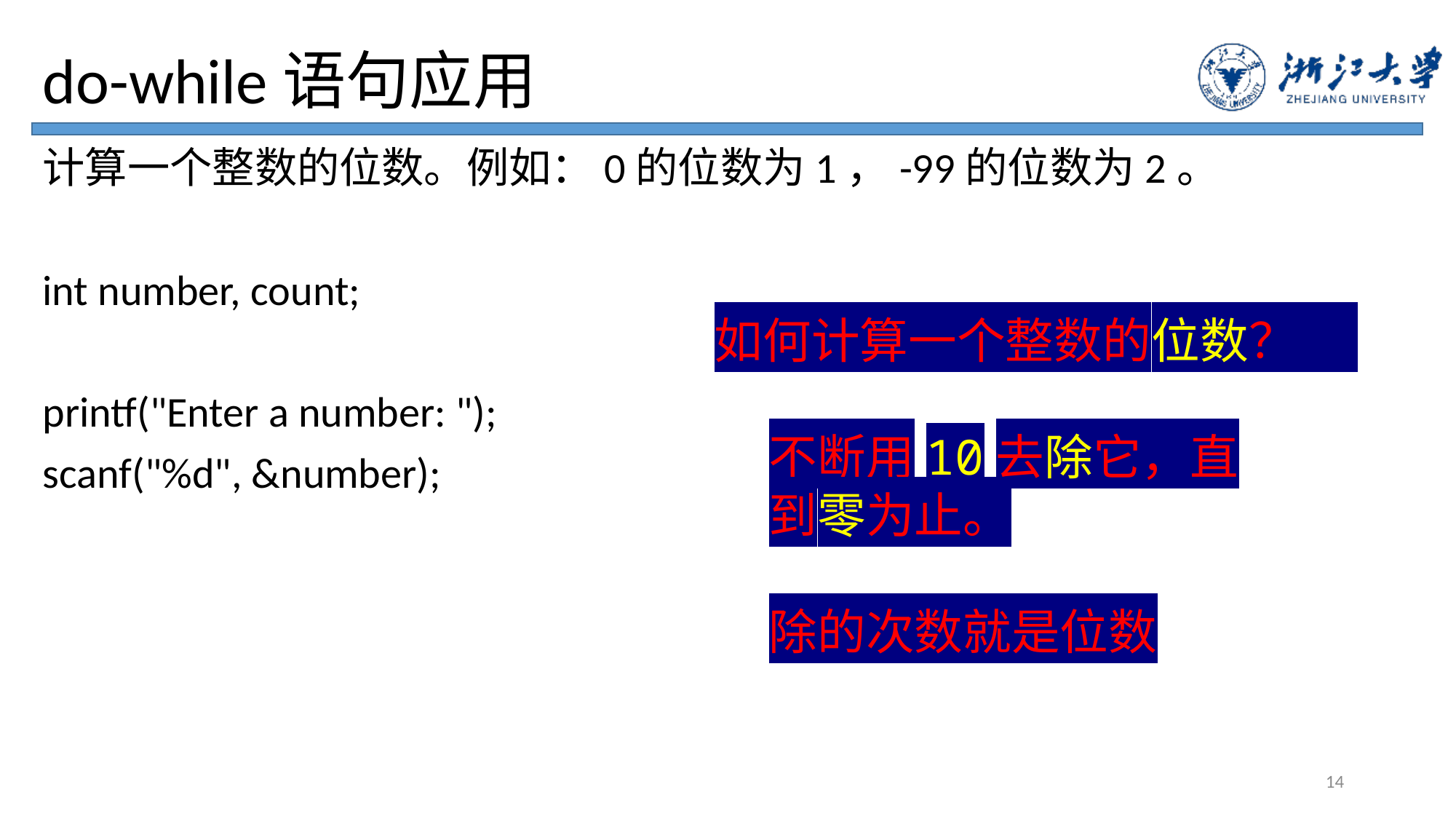

# do-while语句应用
计算一个整数的位数。例如：0的位数为1，-99的位数为2。

int number, count;

printf("Enter a number: ");
scanf("%d", &number);
如何计算一个整数的位数？

不断用10去除它，直到零为止。

除的次数就是位数
14